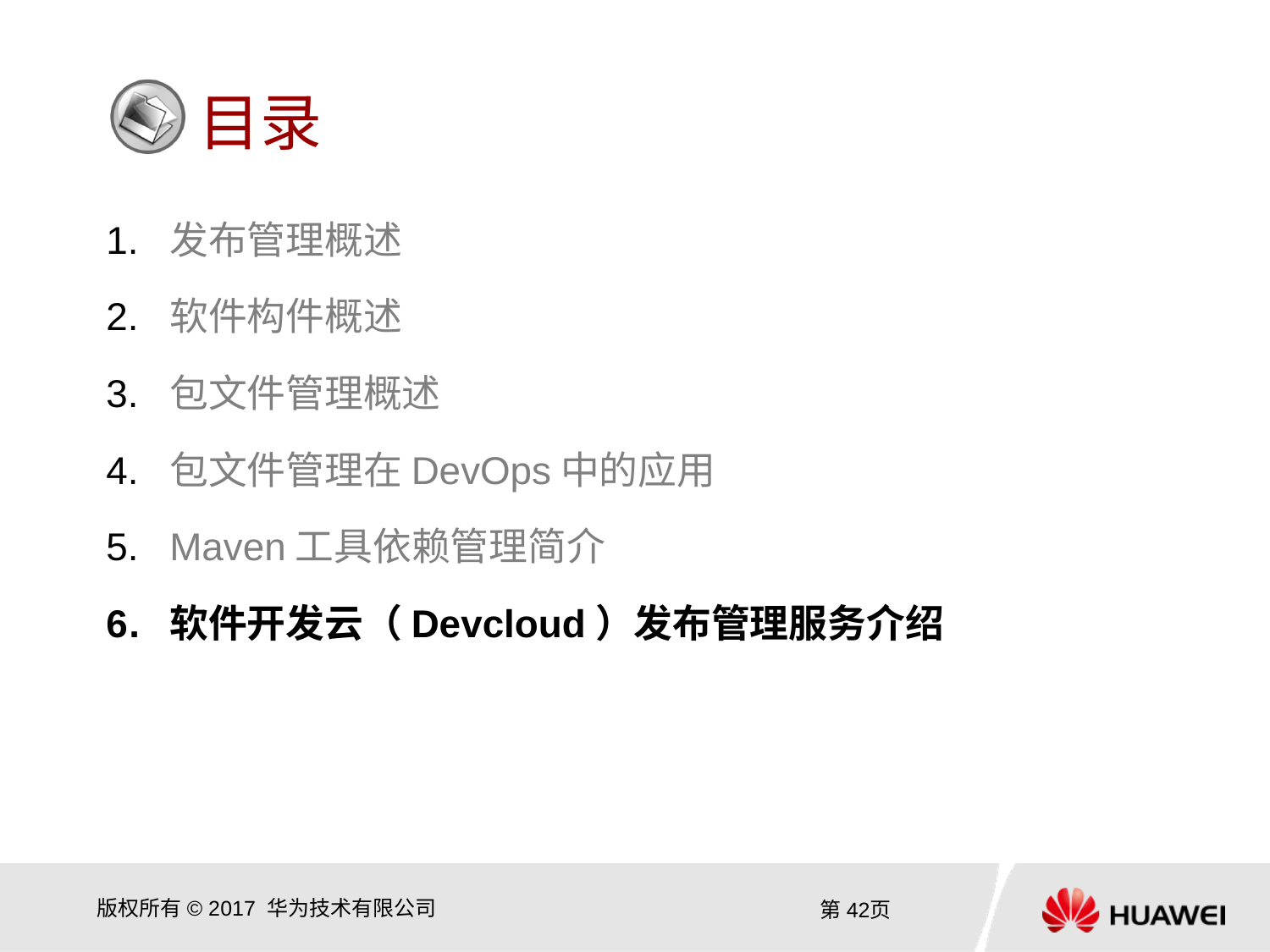

发布管理概述
软件构件概述
包文件管理概述
包文件管理在DevOps中的应用
Maven工具依赖管理简介
软件开发云（Devcloud）发布管理服务介绍